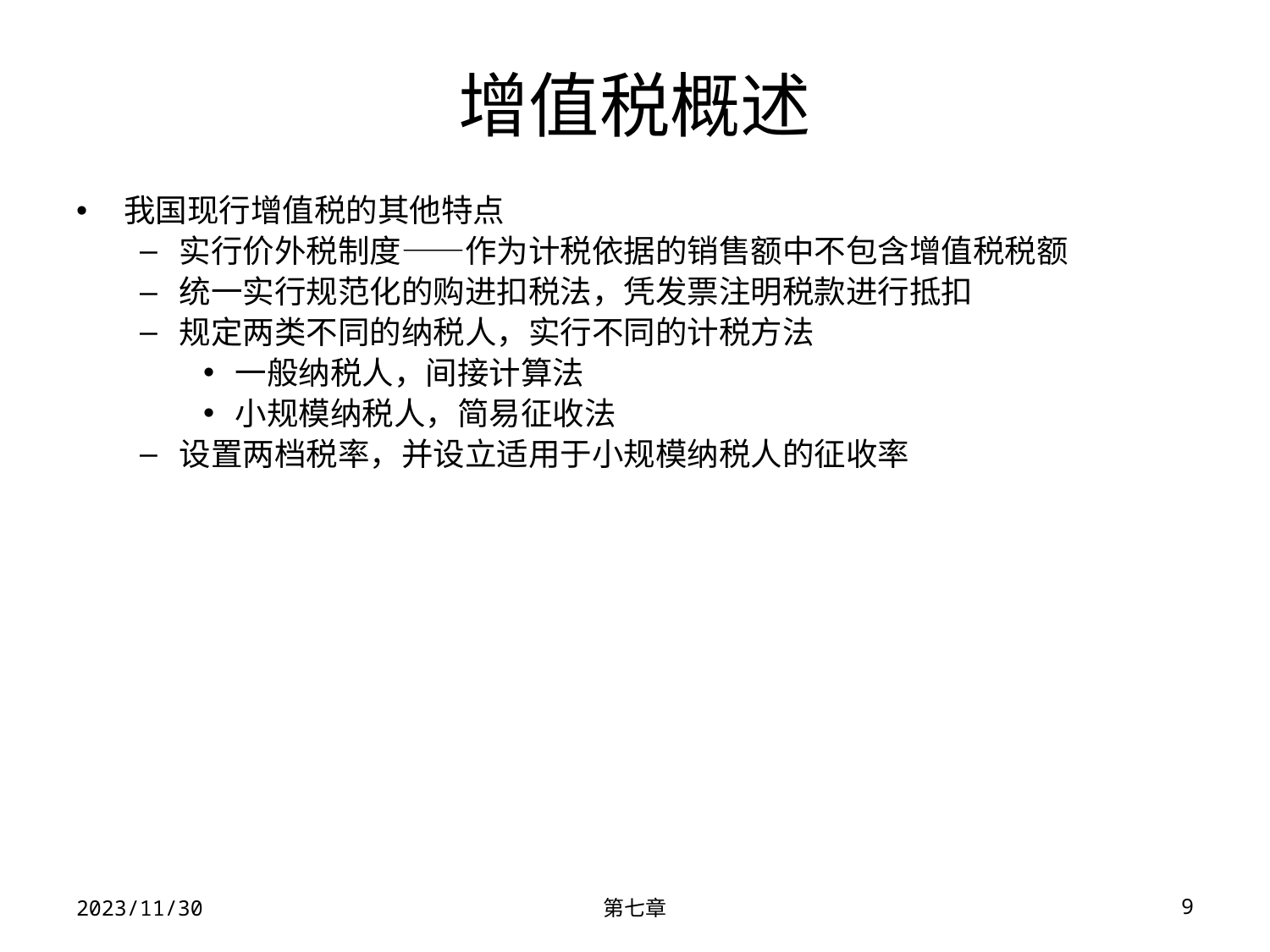

# 增值税概述
我国现行增值税的其他特点
实行价外税制度——作为计税依据的销售额中不包含增值税税额
统一实行规范化的购进扣税法，凭发票注明税款进行抵扣
规定两类不同的纳税人，实行不同的计税方法
一般纳税人，间接计算法
小规模纳税人，简易征收法
设置两档税率，并设立适用于小规模纳税人的征收率
2023/11/30
第七章
9